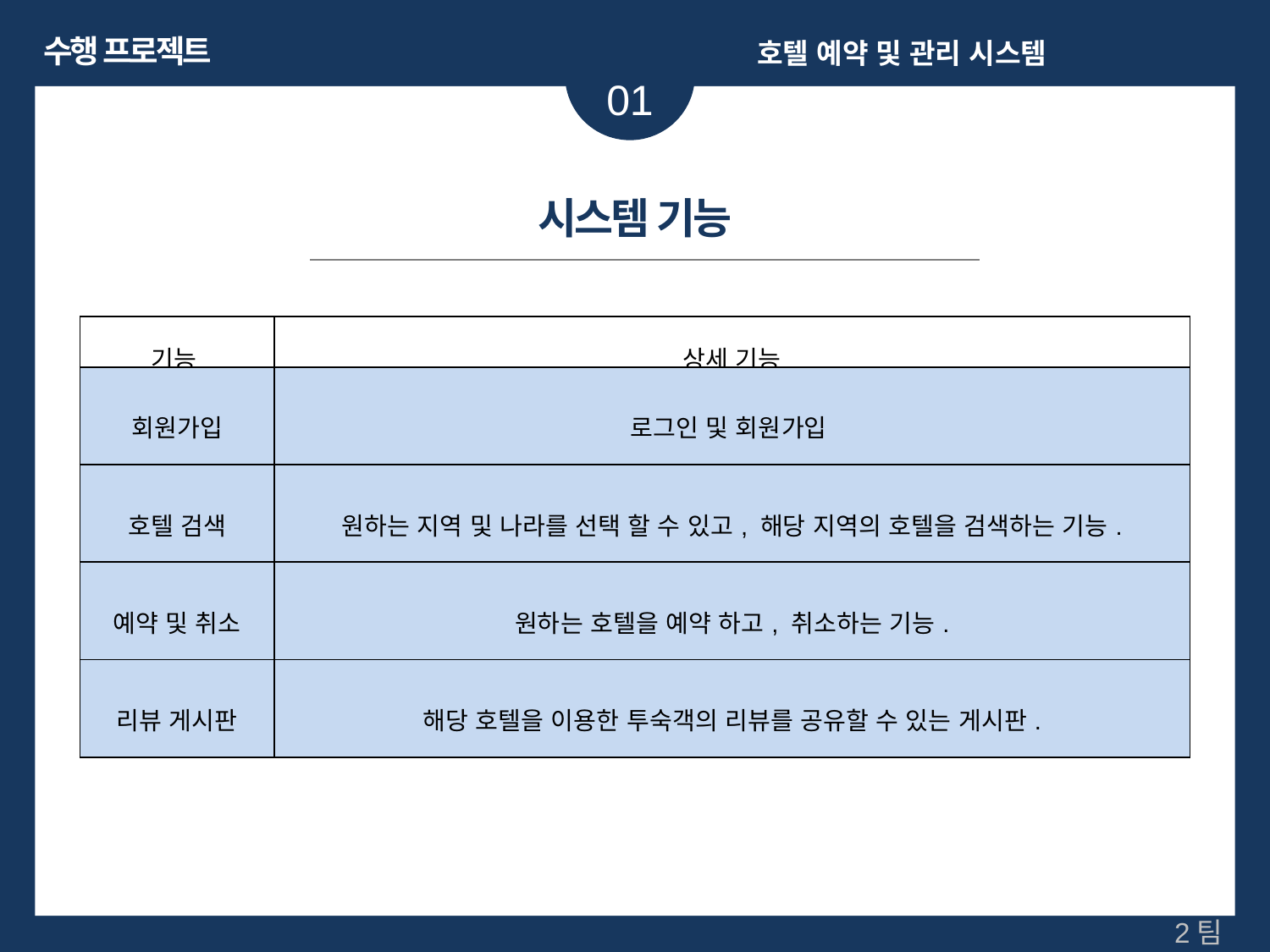

수행 프로젝트
호텔 예약 및 관리 시스템
01

시스템 기능
| 기능 | 상세 기능 |
| --- | --- |
| 회원가입 | 로그인 및 회원가입 |
| 호텔 검색 | 원하는 지역 및 나라를 선택 할 수 있고, 해당 지역의 호텔을 검색하는 기능. |
| 예약 및 취소 | 원하는 호텔을 예약 하고, 취소하는 기능. |
| 리뷰 게시판 | 해당 호텔을 이용한 투숙객의 리뷰를 공유할 수 있는 게시판. |
소제목
소제목
2팀